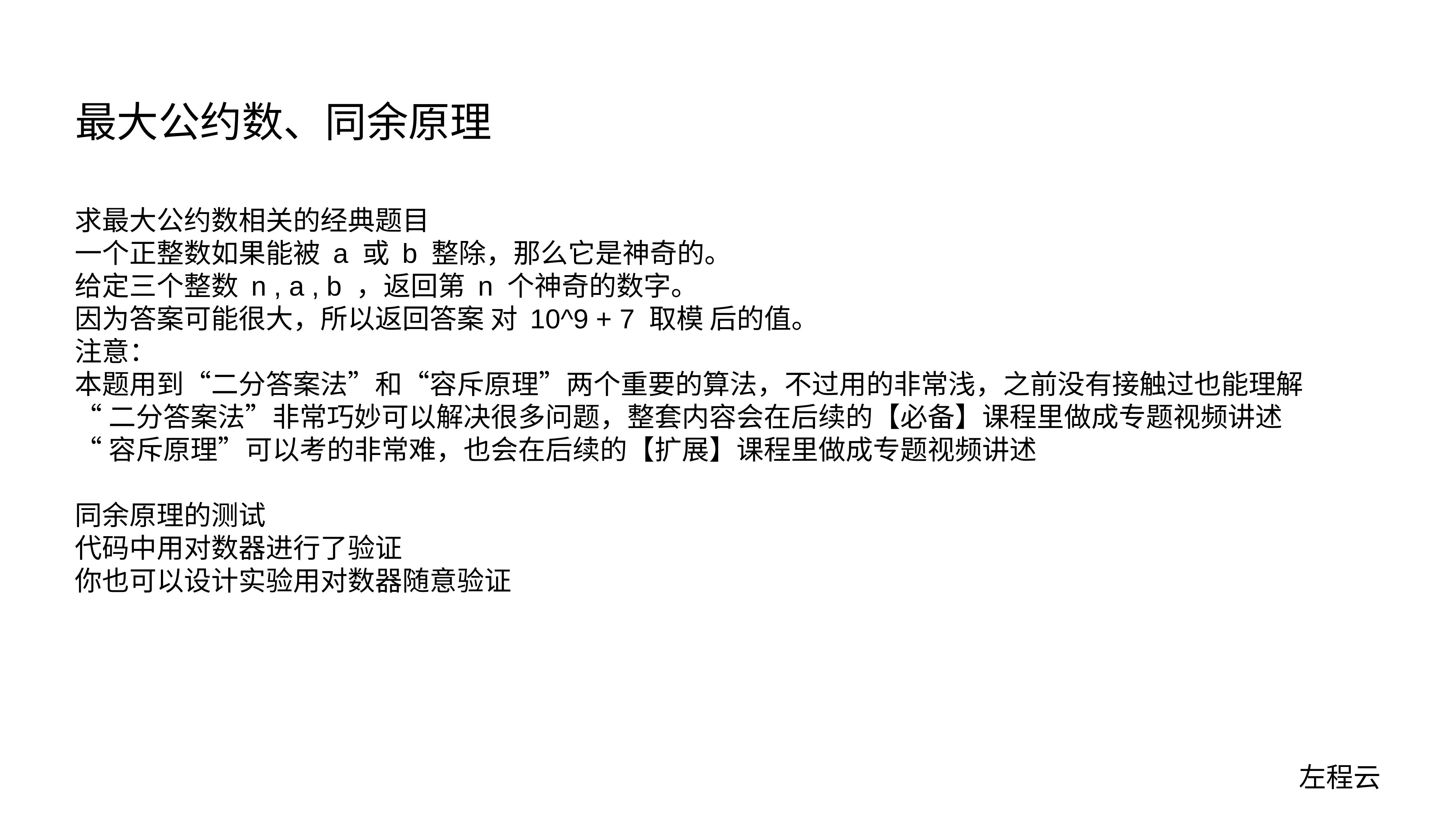

# 最大公约数、同余原理

求最大公约数相关的经典题目
一个正整数如果能被 a 或 b 整除，那么它是神奇的。
给定三个整数 n , a , b ，返回第 n 个神奇的数字。
因为答案可能很大，所以返回答案 对 10^9 + 7 取模 后的值。
注意：
本题用到“二分答案法”和“容斥原理”两个重要的算法，不过用的非常浅，之前没有接触过也能理解
“二分答案法”非常巧妙可以解决很多问题，整套内容会在后续的【必备】课程里做成专题视频讲述
“容斥原理”可以考的非常难，也会在后续的【扩展】课程里做成专题视频讲述

同余原理的测试
代码中用对数器进行了验证
你也可以设计实验用对数器随意验证
左程云